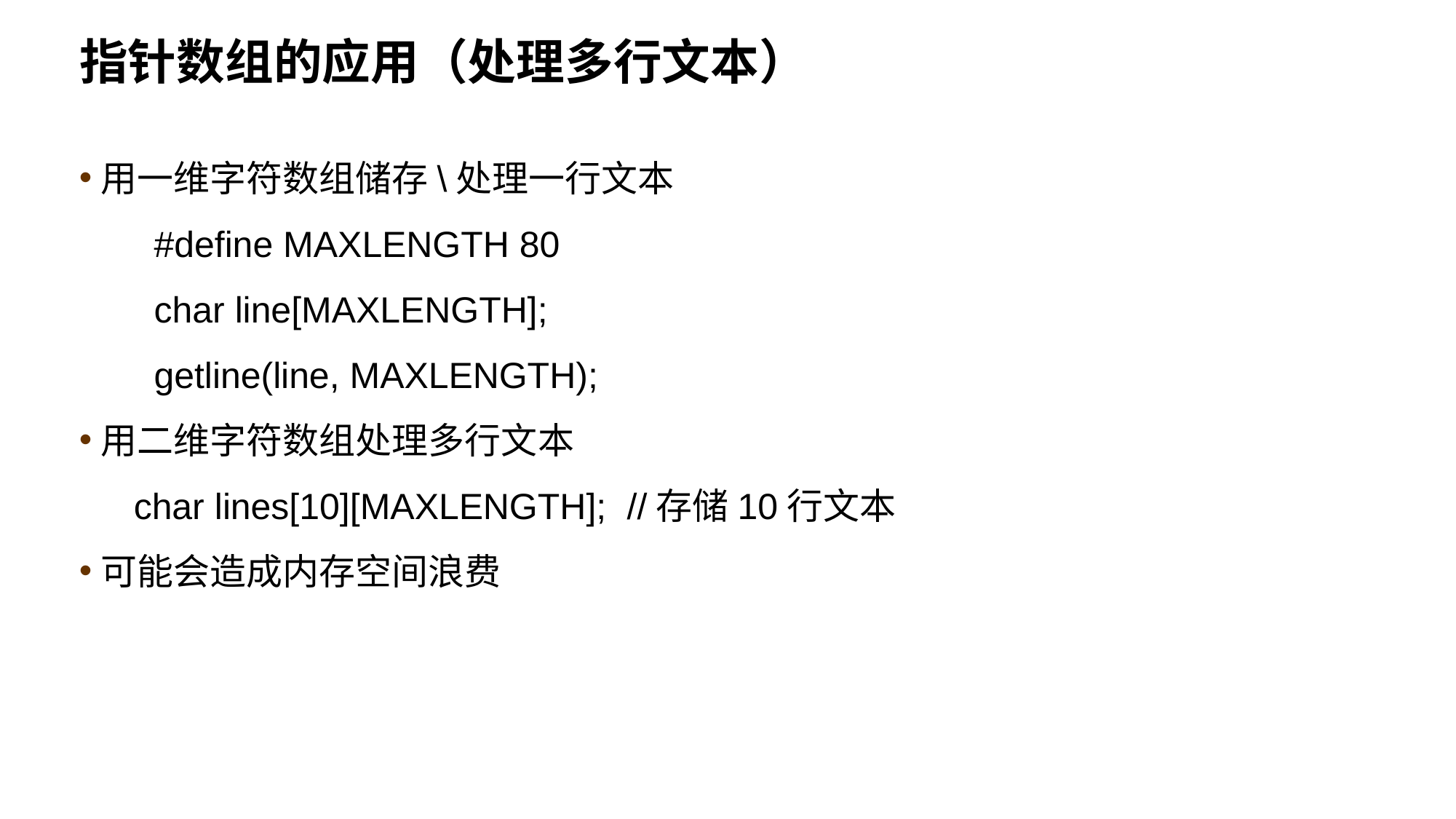

指针数组的应用（处理多行文本）
用一维字符数组储存\处理一行文本
  #define MAXLENGTH 80
  char line[MAXLENGTH];
  getline(line, MAXLENGTH);
用二维字符数组处理多行文本
char lines[10][MAXLENGTH];  //存储10行文本
可能会造成内存空间浪费